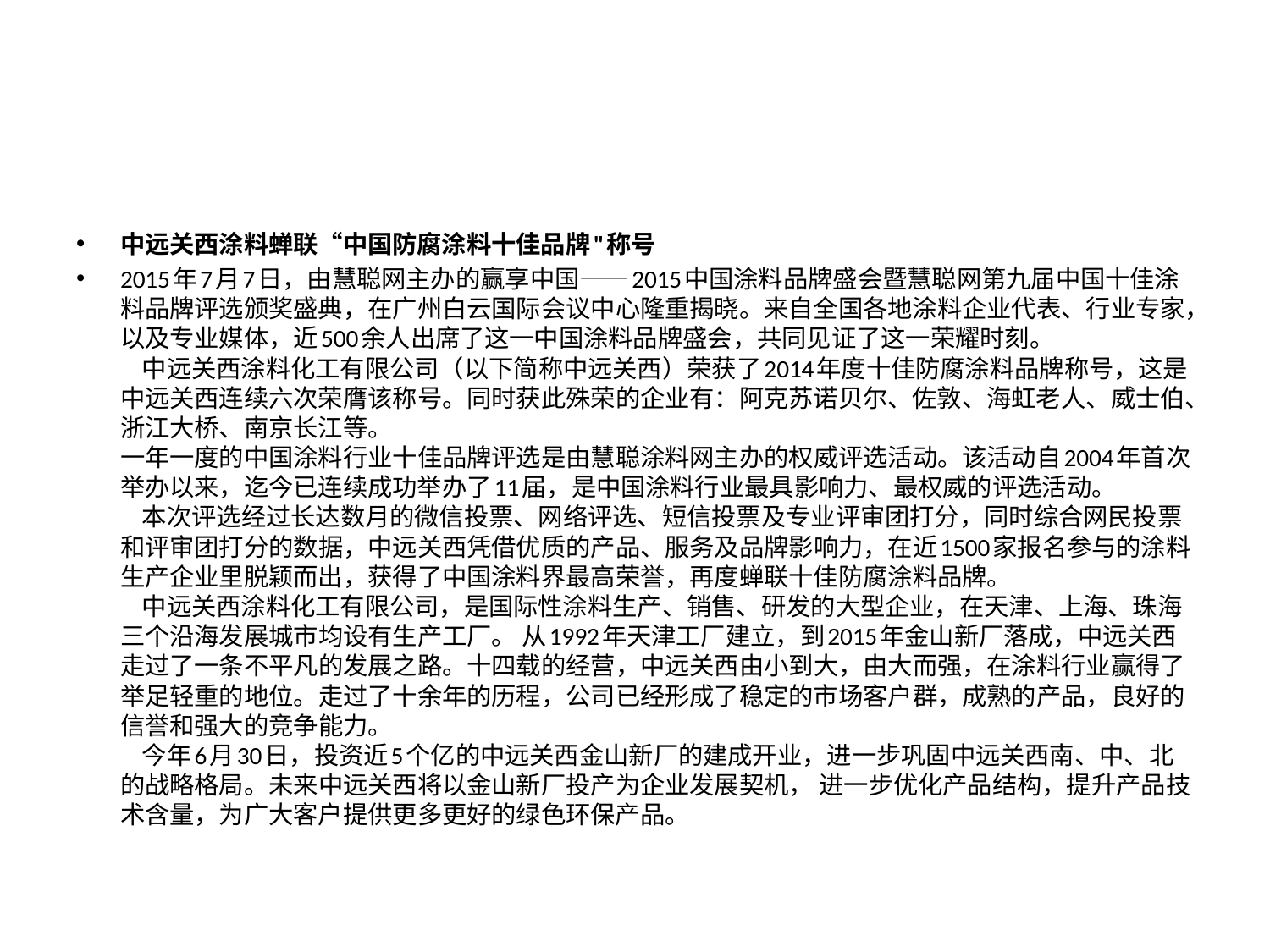

#
中远关西涂料蝉联“中国防腐涂料十佳品牌"称号
2015年7月7日，由慧聪网主办的赢享中国——2015中国涂料品牌盛会暨慧聪网第九届中国十佳涂料品牌评选颁奖盛典，在广州白云国际会议中心隆重揭晓。来自全国各地涂料企业代表、行业专家，以及专业媒体，近500余人出席了这一中国涂料品牌盛会，共同见证了这一荣耀时刻。
    中远关西涂料化工有限公司（以下简称中远关西）荣获了2014年度十佳防腐涂料品牌称号，这是中远关西连续六次荣膺该称号。同时获此殊荣的企业有：阿克苏诺贝尔、佐敦、海虹老人、威士伯、浙江大桥、南京长江等。
一年一度的中国涂料行业十佳品牌评选是由慧聪涂料网主办的权威评选活动。该活动自2004年首次举办以来，迄今已连续成功举办了11届，是中国涂料行业最具影响力、最权威的评选活动。
    本次评选经过长达数月的微信投票、网络评选、短信投票及专业评审团打分，同时综合网民投票和评审团打分的数据，中远关西凭借优质的产品、服务及品牌影响力，在近1500家报名参与的涂料生产企业里脱颖而出，获得了中国涂料界最高荣誉，再度蝉联十佳防腐涂料品牌。
    中远关西涂料化工有限公司，是国际性涂料生产、销售、研发的大型企业，在天津、上海、珠海三个沿海发展城市均设有生产工厂。 从1992年天津工厂建立，到2015年金山新厂落成，中远关西走过了一条不平凡的发展之路。十四载的经营，中远关西由小到大，由大而强，在涂料行业赢得了举足轻重的地位。走过了十余年的历程，公司已经形成了稳定的市场客户群，成熟的产品，良好的信誉和强大的竞争能力。 
    今年6月30日，投资近5个亿的中远关西金山新厂的建成开业，进一步巩固中远关西南、中、北的战略格局。未来中远关西将以金山新厂投产为企业发展契机， 进一步优化产品结构，提升产品技术含量，为广大客户提供更多更好的绿色环保产品。